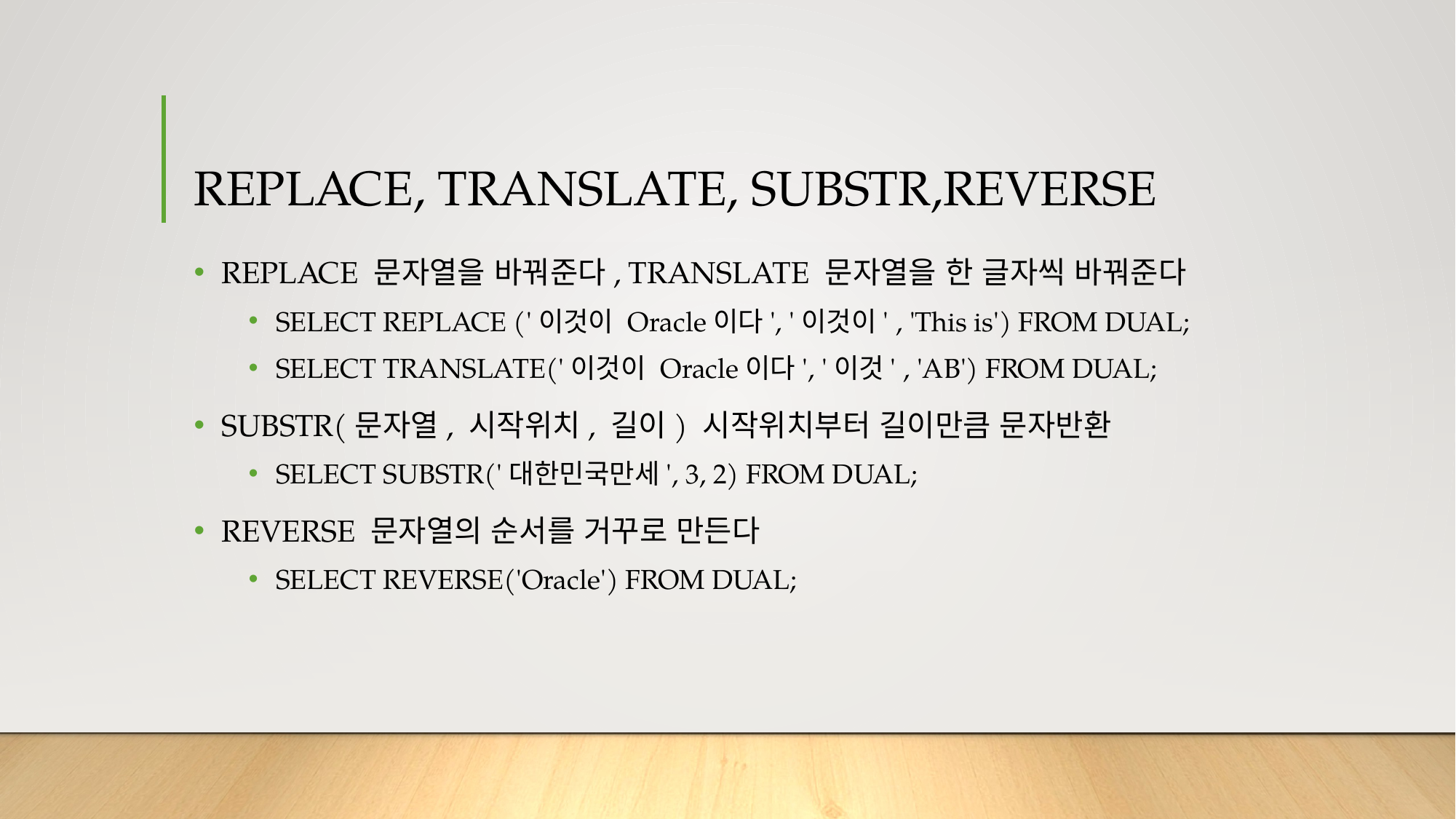

# REPLACE, TRANSLATE, SUBSTR,REVERSE
REPLACE 문자열을 바꿔준다, TRANSLATE 문자열을 한 글자씩 바꿔준다
SELECT REPLACE ('이것이 Oracle이다', '이것이' , 'This is') FROM DUAL;
SELECT TRANSLATE('이것이 Oracle이다', '이것' , 'AB') FROM DUAL;
SUBSTR(문자열, 시작위치, 길이) 시작위치부터 길이만큼 문자반환
SELECT SUBSTR('대한민국만세', 3, 2) FROM DUAL;
REVERSE 문자열의 순서를 거꾸로 만든다
SELECT REVERSE('Oracle') FROM DUAL;